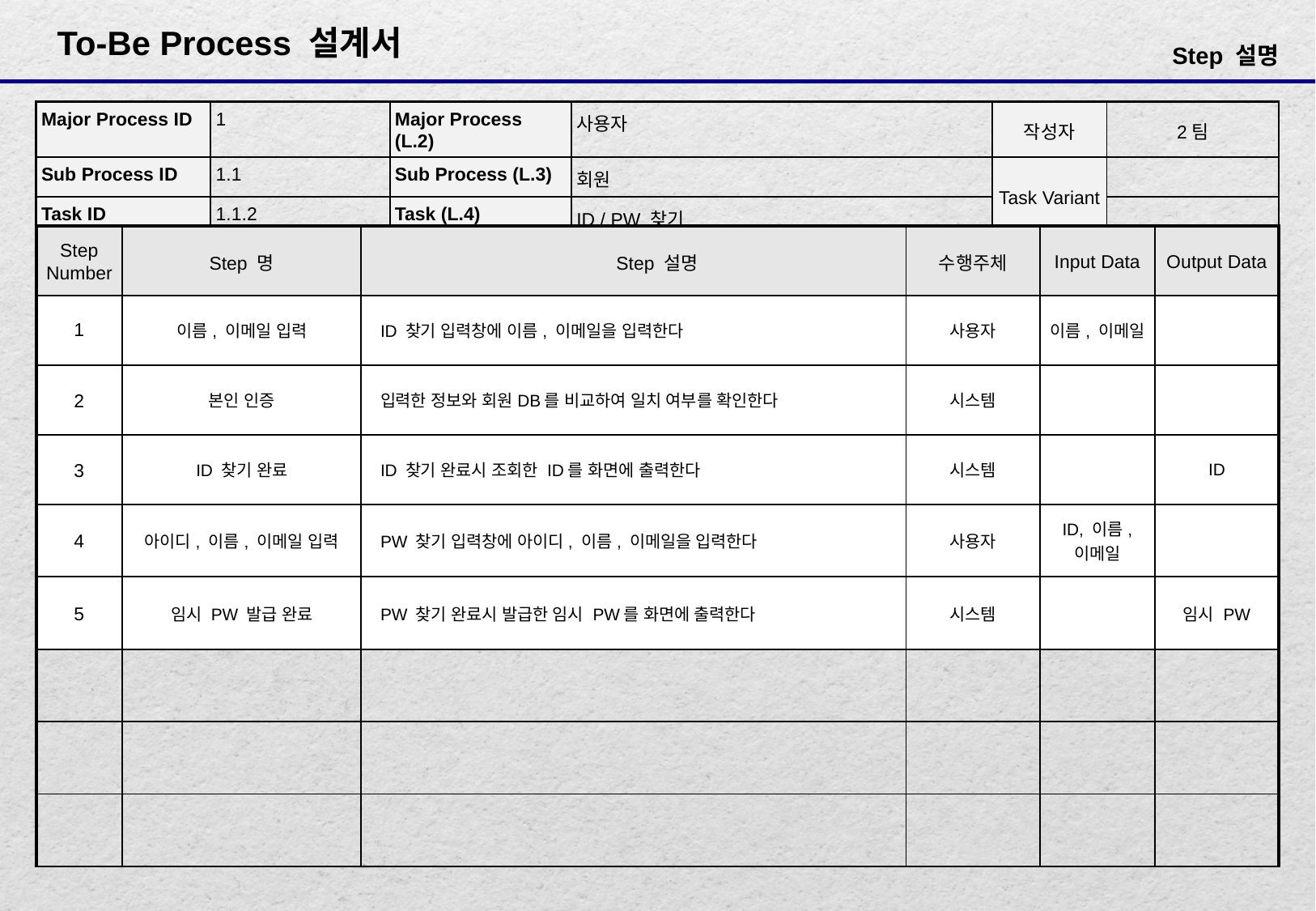

| Major Process ID | 1 | Major Process (L.2) | 사용자 | 작성자 | 2팀 |
| --- | --- | --- | --- | --- | --- |
| Sub Process ID | 1.1 | Sub Process (L.3) | 회원 | Task Variant |  |
| Task ID | 1.1.2 | Task (L.4) | ID / PW 찾기 |  |  |
| Step Number | Step 명 | Step 설명 | 수행주체 | Input Data | Output Data |
| --- | --- | --- | --- | --- | --- |
| 1 | 이름, 이메일 입력 | ID 찾기 입력창에 이름, 이메일을 입력한다 | 사용자 | 이름, 이메일 |  |
| 2 | 본인 인증 | 입력한 정보와 회원DB를 비교하여 일치 여부를 확인한다 | 시스템 |  |  |
| 3 | ID 찾기 완료 | ID 찾기 완료시 조회한 ID를 화면에 출력한다 | 시스템 |  | ID |
| 4 | 아이디, 이름, 이메일 입력 | PW 찾기 입력창에 아이디, 이름, 이메일을 입력한다 | 사용자 | ID, 이름, 이메일 |  |
| 5 | 임시 PW 발급 완료 | PW 찾기 완료시 발급한 임시 PW를 화면에 출력한다 | 시스템 |  | 임시 PW |
|  |  |  |  |  |  |
|  |  |  |  |  |  |
|  |  |  |  |  |  |